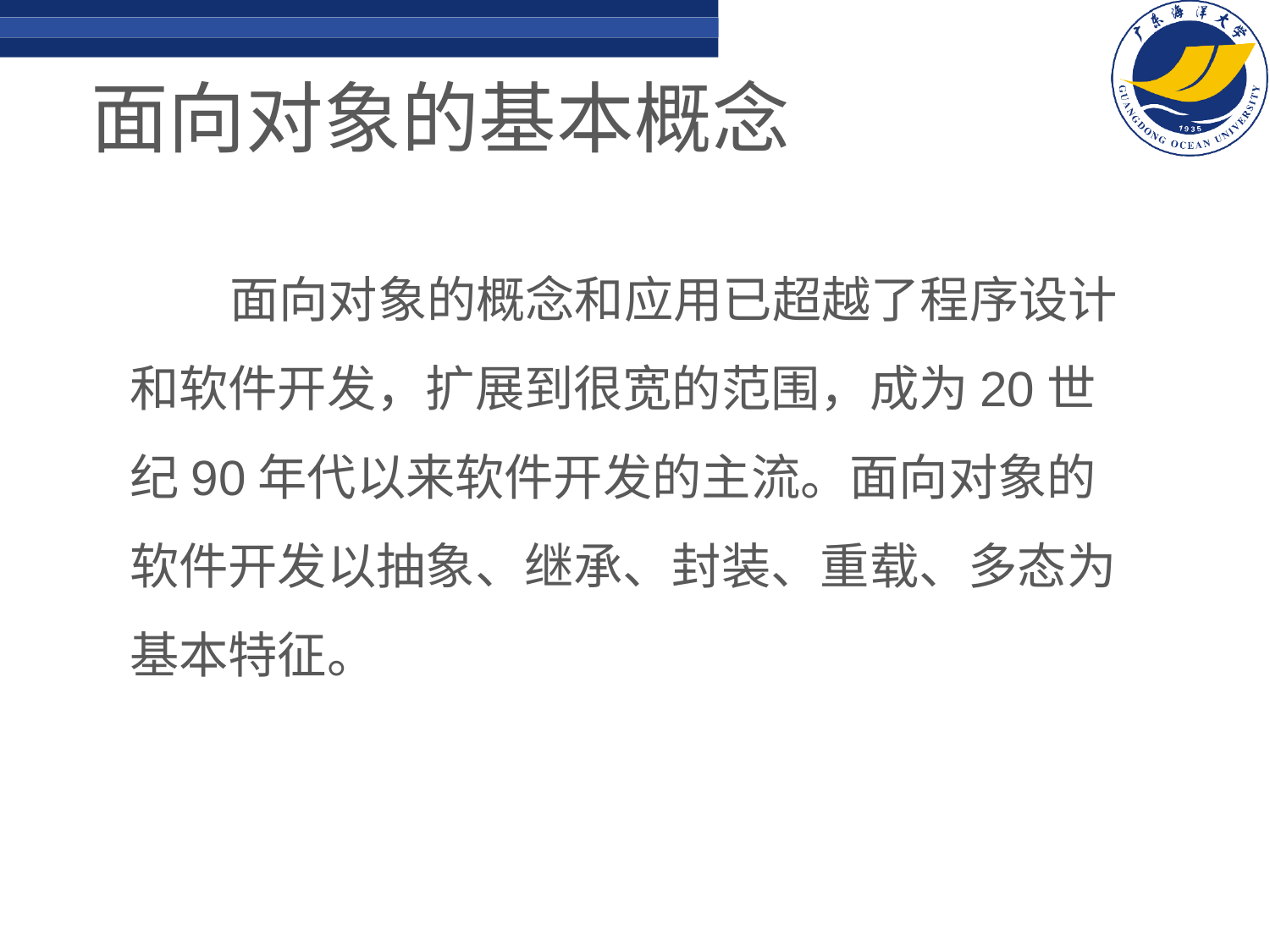

# 面向对象的基本概念
        面向对象的概念和应用已超越了程序设计和软件开发，扩展到很宽的范围，成为20世纪90年代以来软件开发的主流。面向对象的软件开发以抽象、继承、封装、重载、多态为基本特征。